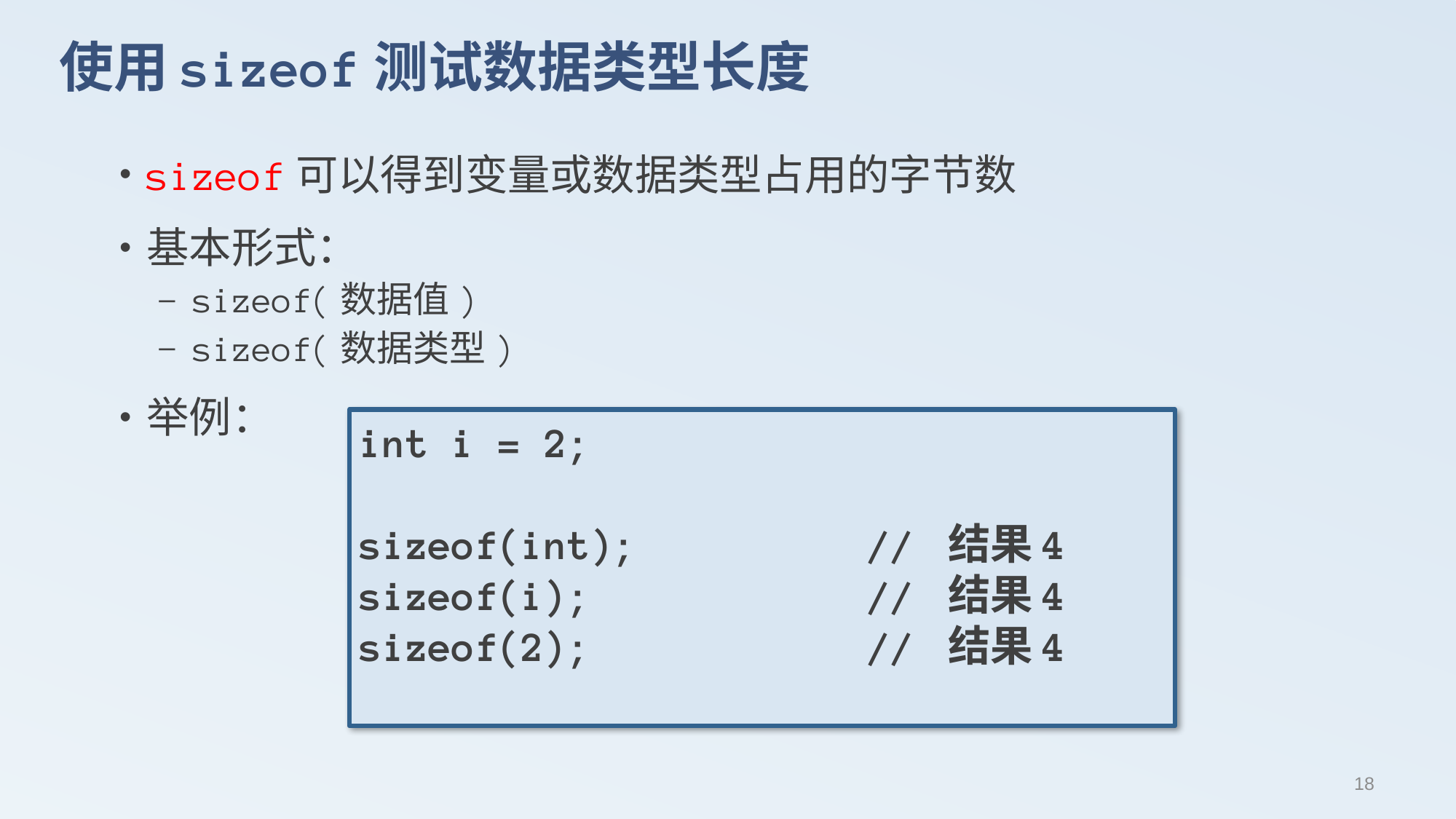

# 使用sizeof测试数据类型长度
sizeof可以得到变量或数据类型占用的字节数
基本形式：
sizeof(数据值)
sizeof(数据类型)
举例：
int i = 2;

sizeof(int);          // 结果4
sizeof(i);            // 结果4
sizeof(2);            // 结果4